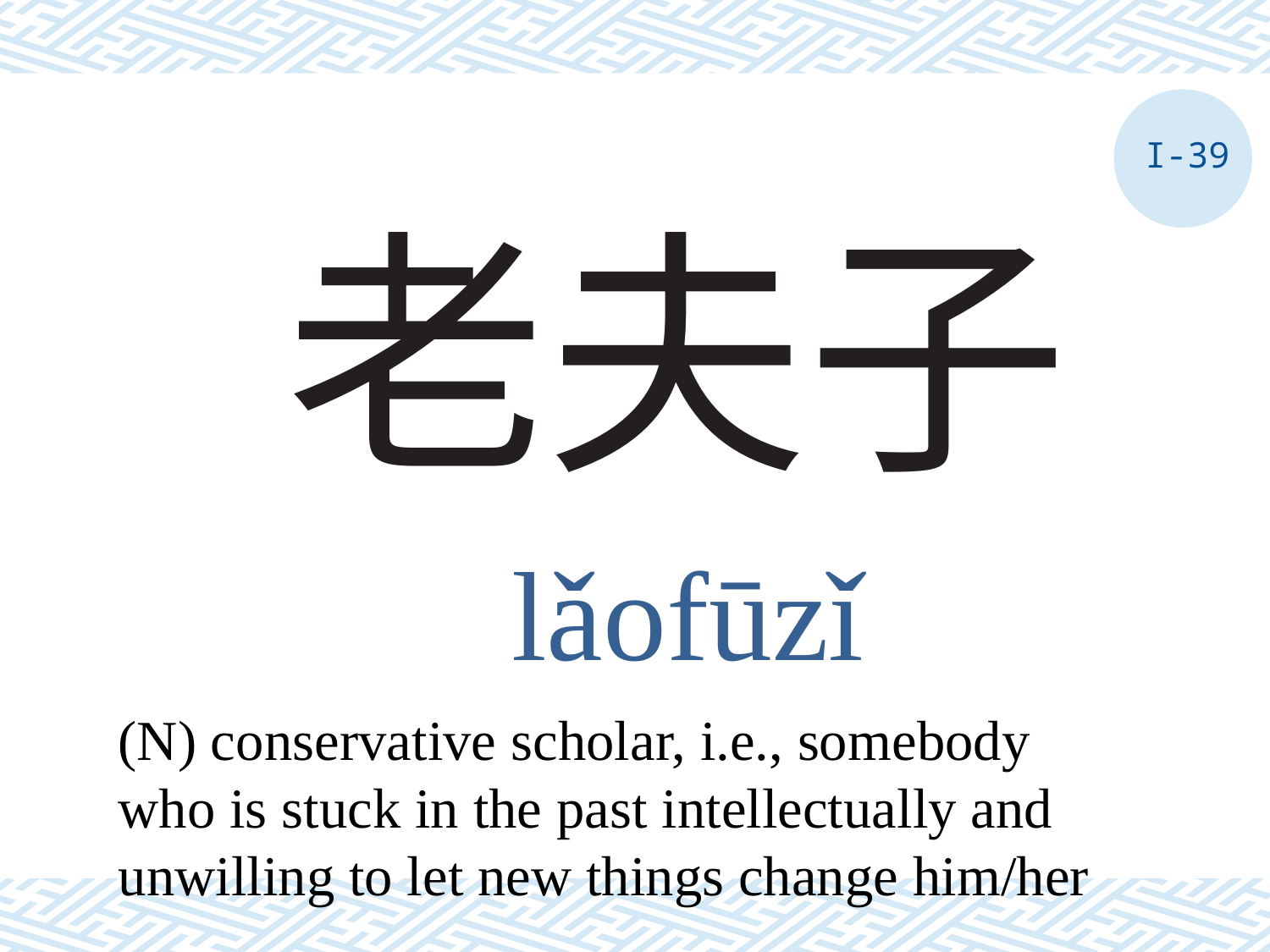

I-39

# 老夫子
lǎofūzǐ
(N) conservative scholar, i.e., somebody who is stuck in the past intellectually and unwilling to let new things change him/her